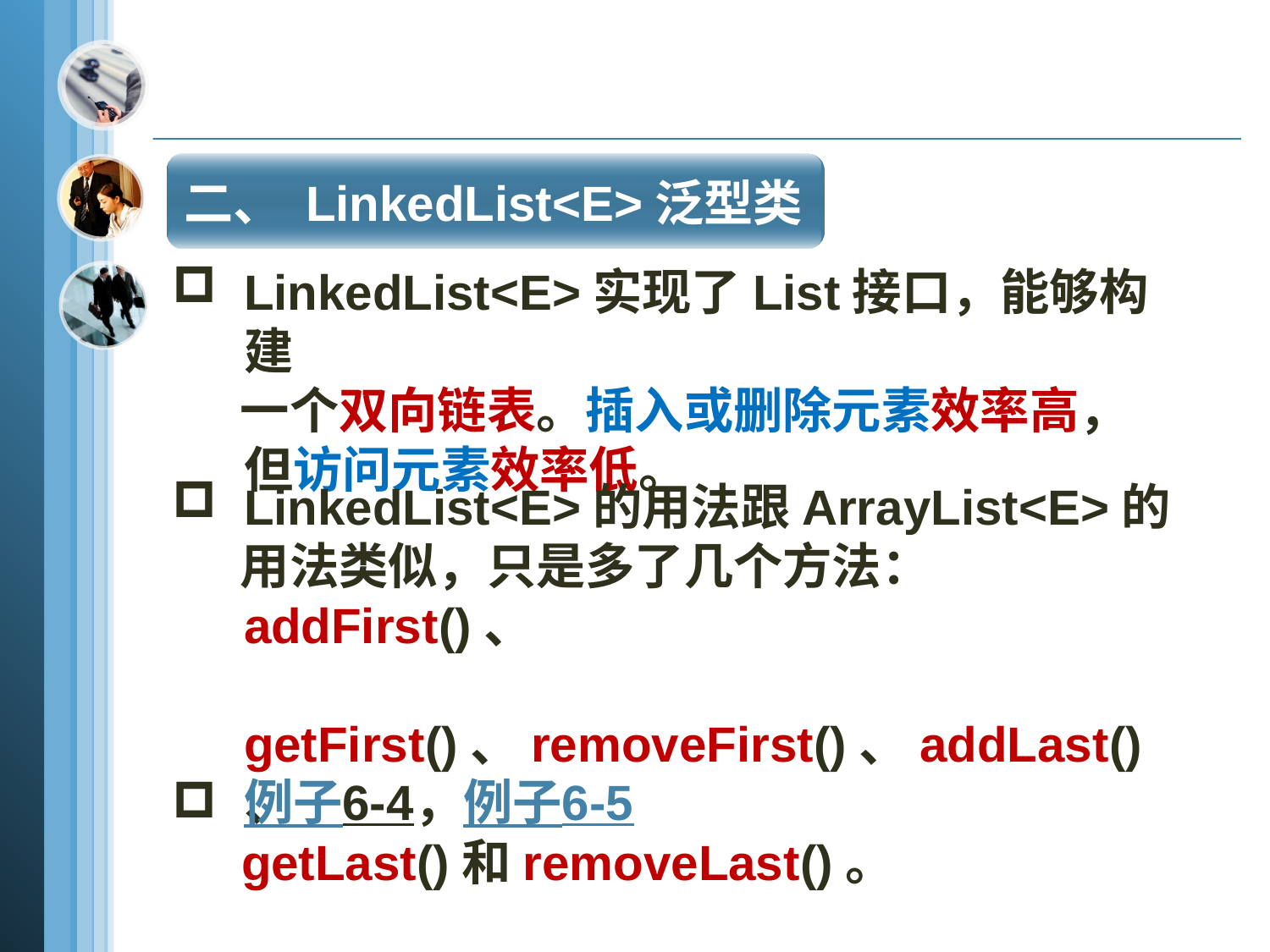

二、 LinkedList<E>泛型类

LinkedList<E>实现了List接口，能够构建
     一个双向链表。插入或删除元素效率高，但访问元素效率低。
LinkedList<E>的用法跟ArrayList<E>的
     用法类似，只是多了几个方法：addFirst()、
     getFirst()、removeFirst()、addLast()、
     getLast()和removeLast()。
例子6-4，例子6-5